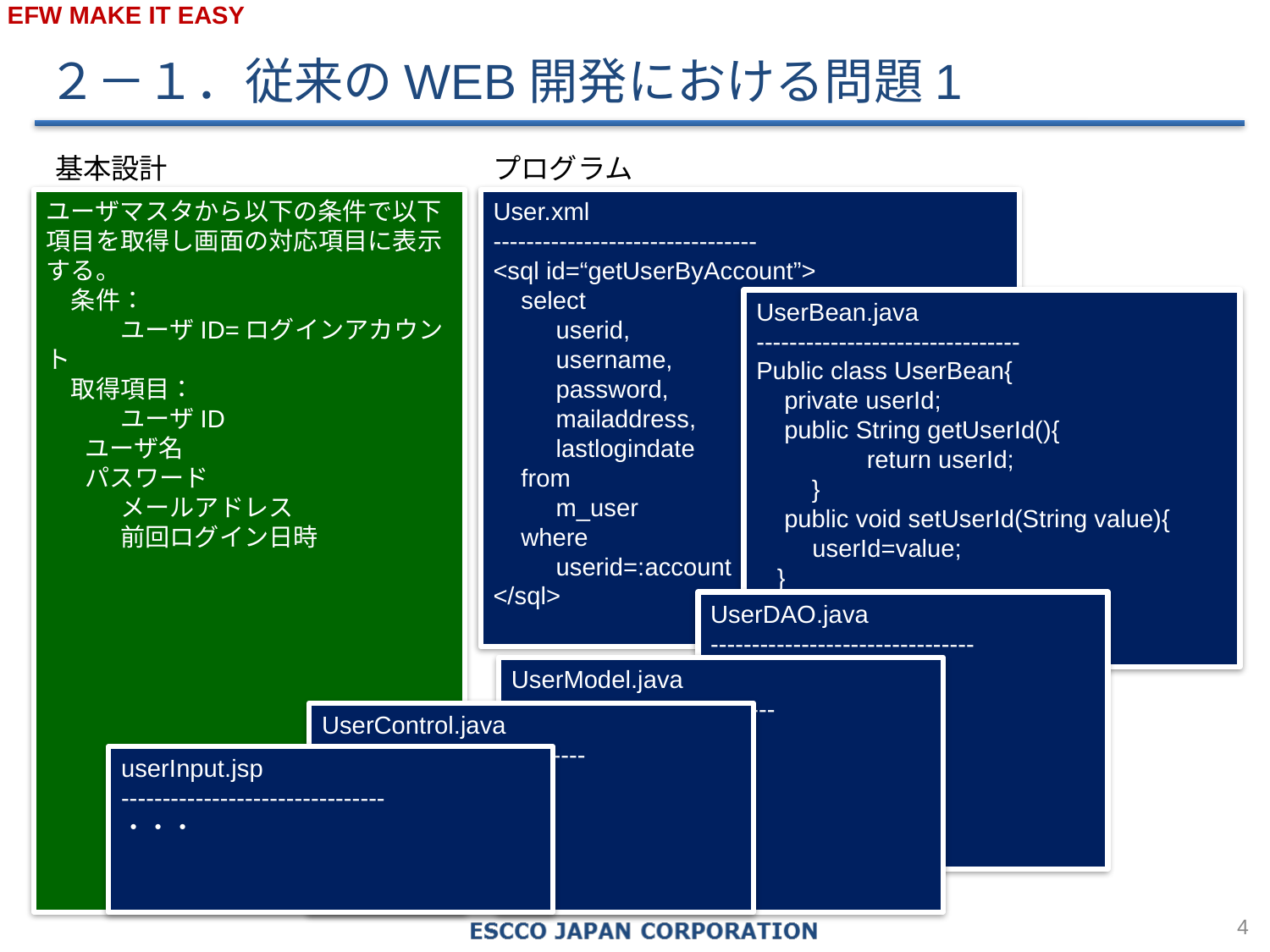

２－１．従来のWEB開発における問題1
基本設計
プログラム
User.xml
--------------------------------
<sql id=“getUserByAccount”>
    select
         userid,
         username,
         password,
         mailaddress,
         lastlogindate
    from
         m_user
    where
         userid=:account
</sql>
UserBean.java
--------------------------------
Public class UserBean{
    private userId;
    public String getUserId(){
　　　　 return userId;
　　}
    public void setUserId(String value){
        userId=value;
   }
・・・
}
UserDAO.java
--------------------------------
・・・
UserModel.java
--------------------------------
・・・
UserControl.java
--------------------------------
・・・
userInput.jsp
--------------------------------
・・・
ユーザマスタから以下の条件で以下項目を取得し画面の対応項目に表示する。
　条件：
　　　ユーザID=ログインアカウント
　取得項目：
　　　ユーザID
      ユーザ名
      パスワード
　　　メールアドレス
　　　前回ログイン日時
4